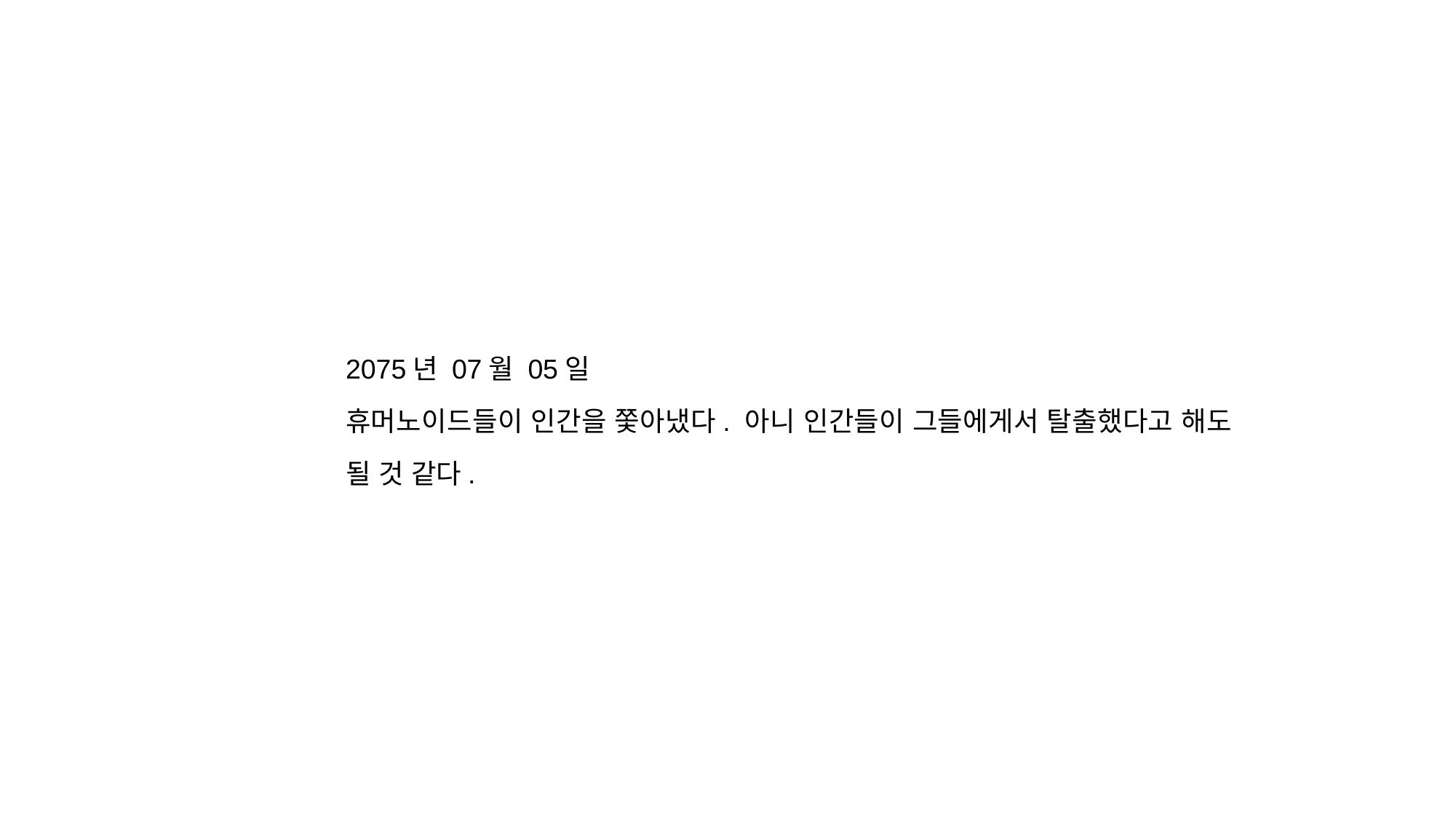

2075년 07월 05일
휴머노이드들이 인간을 쫓아냈다. 아니 인간들이 그들에게서 탈출했다고 해도 될 것 같다.